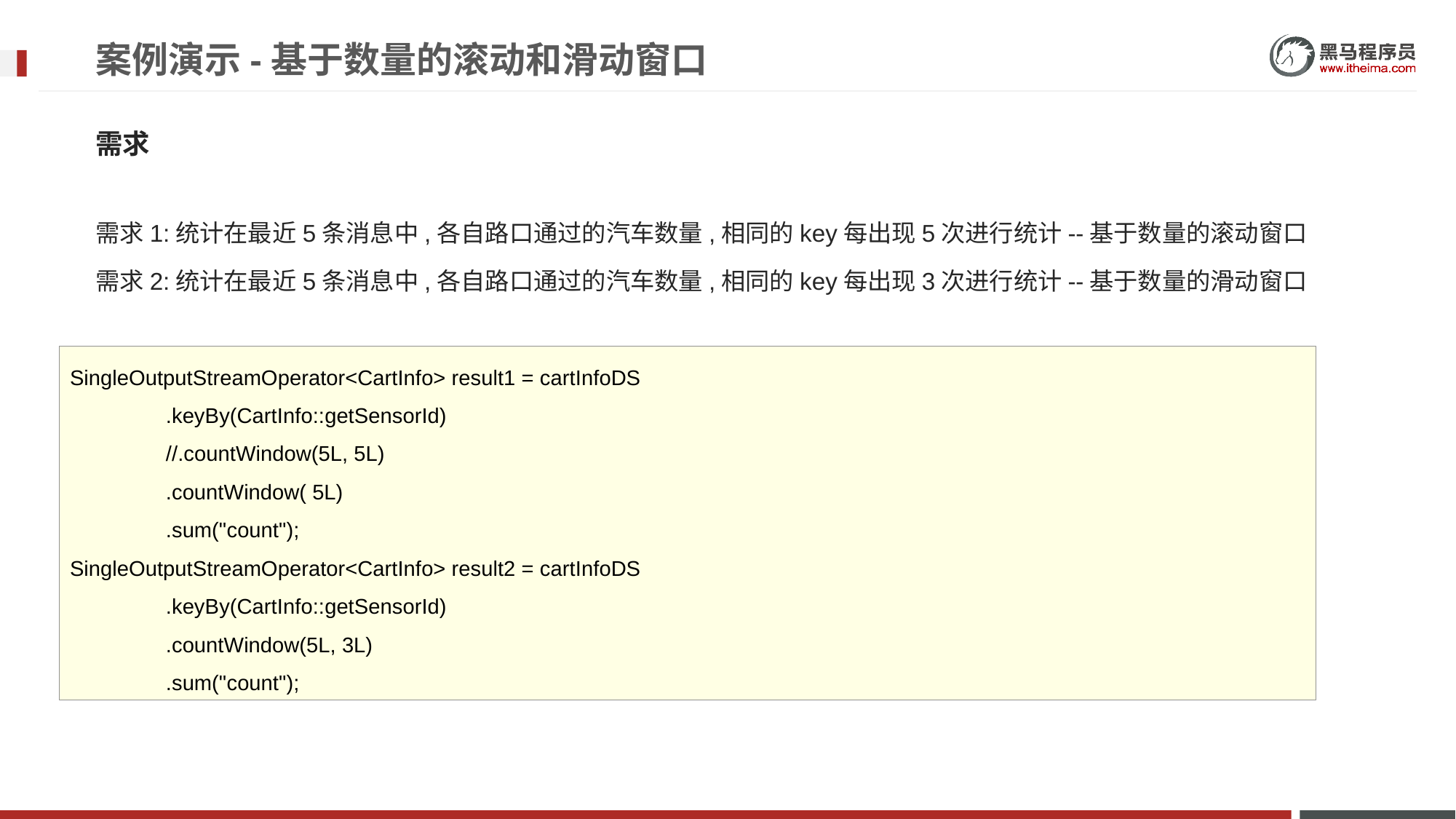

# 案例演示-基于数量的滚动和滑动窗口
需求
需求1:统计在最近5条消息中,各自路口通过的汽车数量,相同的key每出现5次进行统计--基于数量的滚动窗口
需求2:统计在最近5条消息中,各自路口通过的汽车数量,相同的key每出现3次进行统计--基于数量的滑动窗口
SingleOutputStreamOperator<CartInfo> result1 = cartInfoDS
                .keyBy(CartInfo::getSensorId)
                //.countWindow(5L, 5L)
                .countWindow( 5L)
                .sum("count");
SingleOutputStreamOperator<CartInfo> result2 = cartInfoDS
                .keyBy(CartInfo::getSensorId)
                .countWindow(5L, 3L)
                .sum("count");